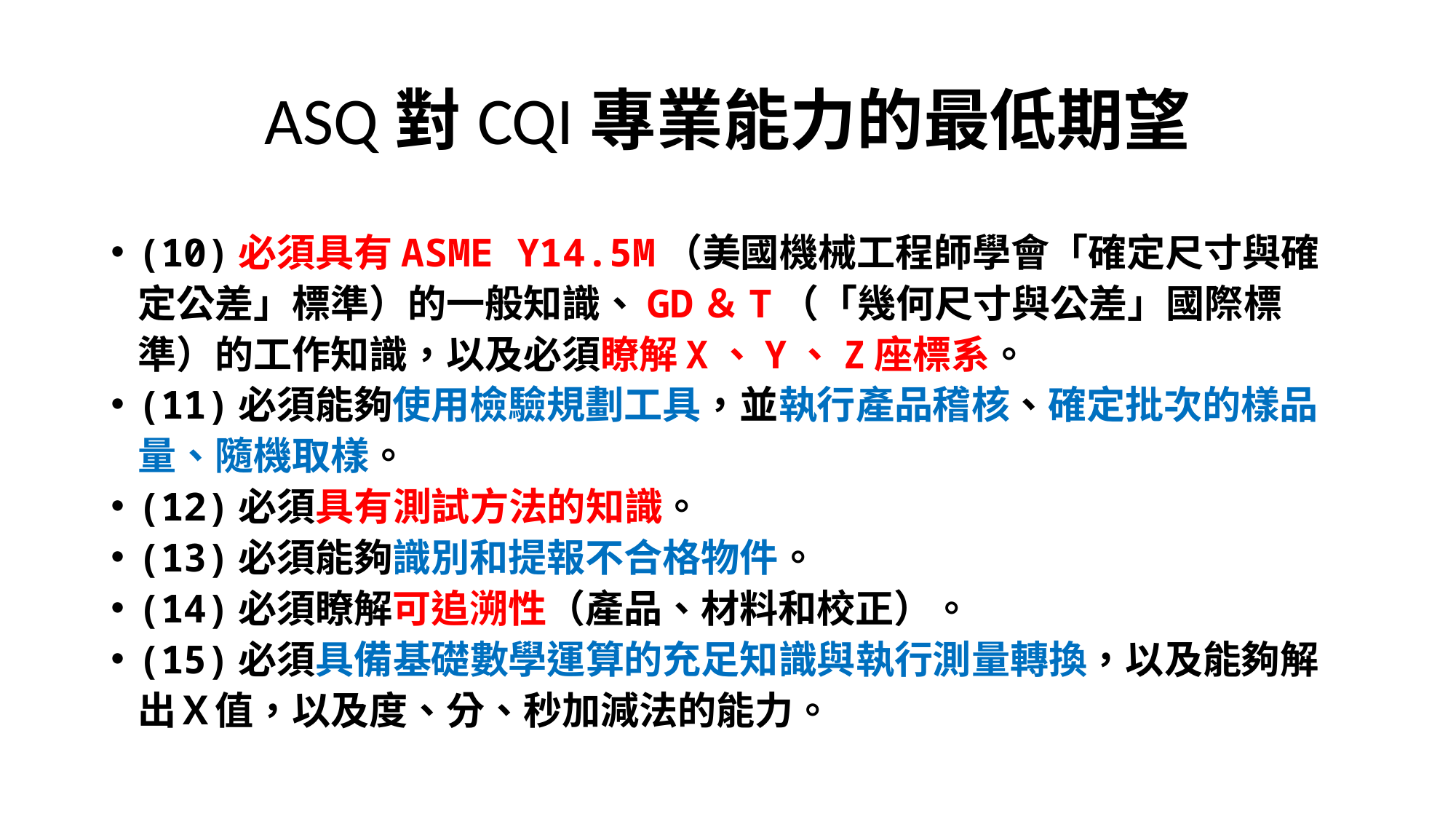

# ASQ對CQI專業能力的最低期望
(10)必須具有ASME Y14.5M（美國機械工程師學會「確定尺寸與確定公差」標準）的一般知識、GD＆T（「幾何尺寸與公差」國際標準）的工作知識，以及必須瞭解X、Y、Z座標系。
(11)必須能夠使用檢驗規劃工具，並執行產品稽核、確定批次的樣品量、隨機取樣。
(12)必須具有測試方法的知識。
(13)必須能夠識別和提報不合格物件。
(14)必須瞭解可追溯性（產品、材料和校正）。
(15)必須具備基礎數學運算的充足知識與執行測量轉換，以及能夠解出Ｘ值，以及度、分、秒加減法的能力。